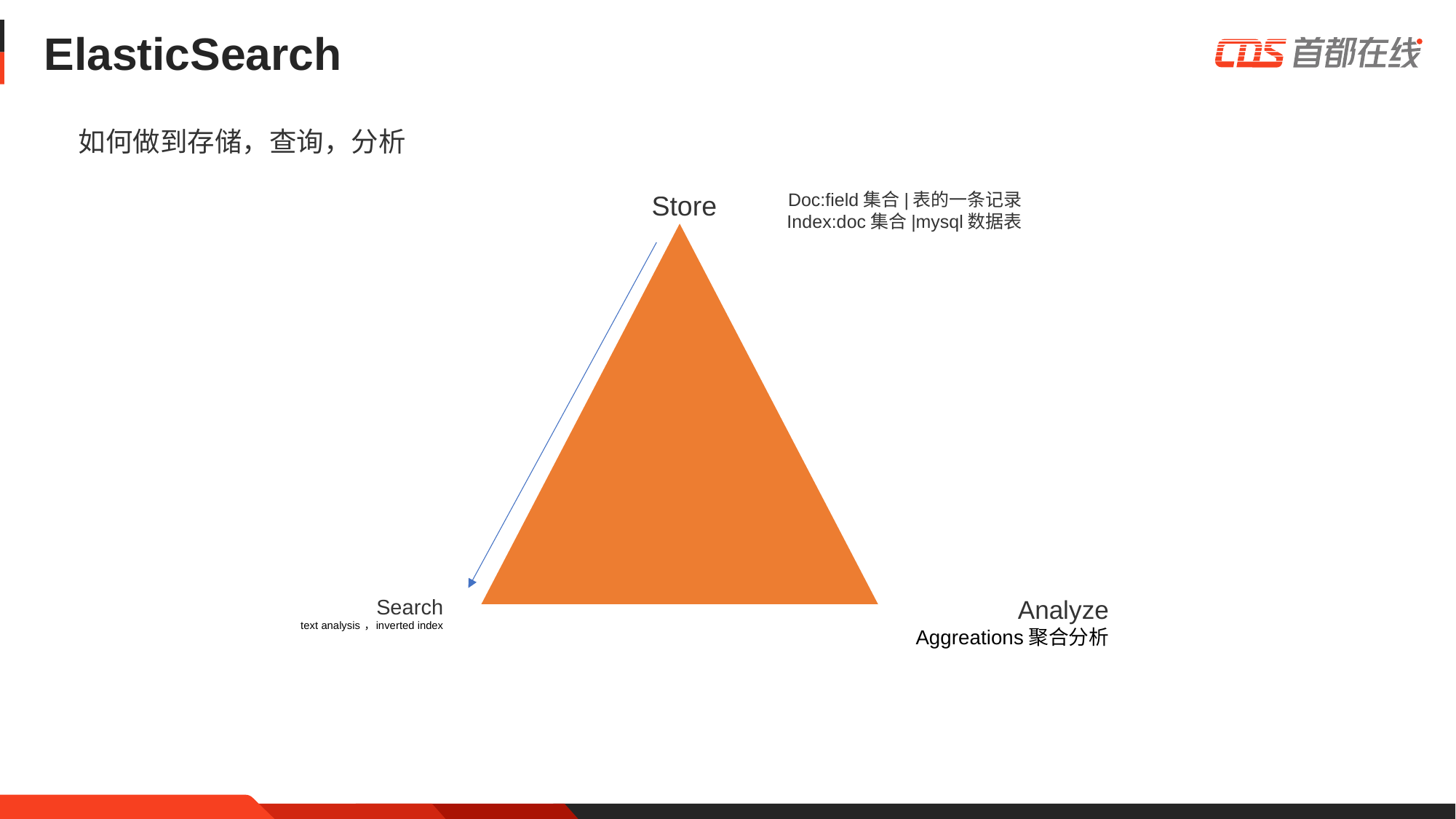

# ElasticSearch
如何做到存储，查询，分析
Store
Doc:field集合|表的一条记录
Index:doc集合|mysql数据表

s
Analyze
Aggreations聚合分析
Search
text analysis ，inverted index